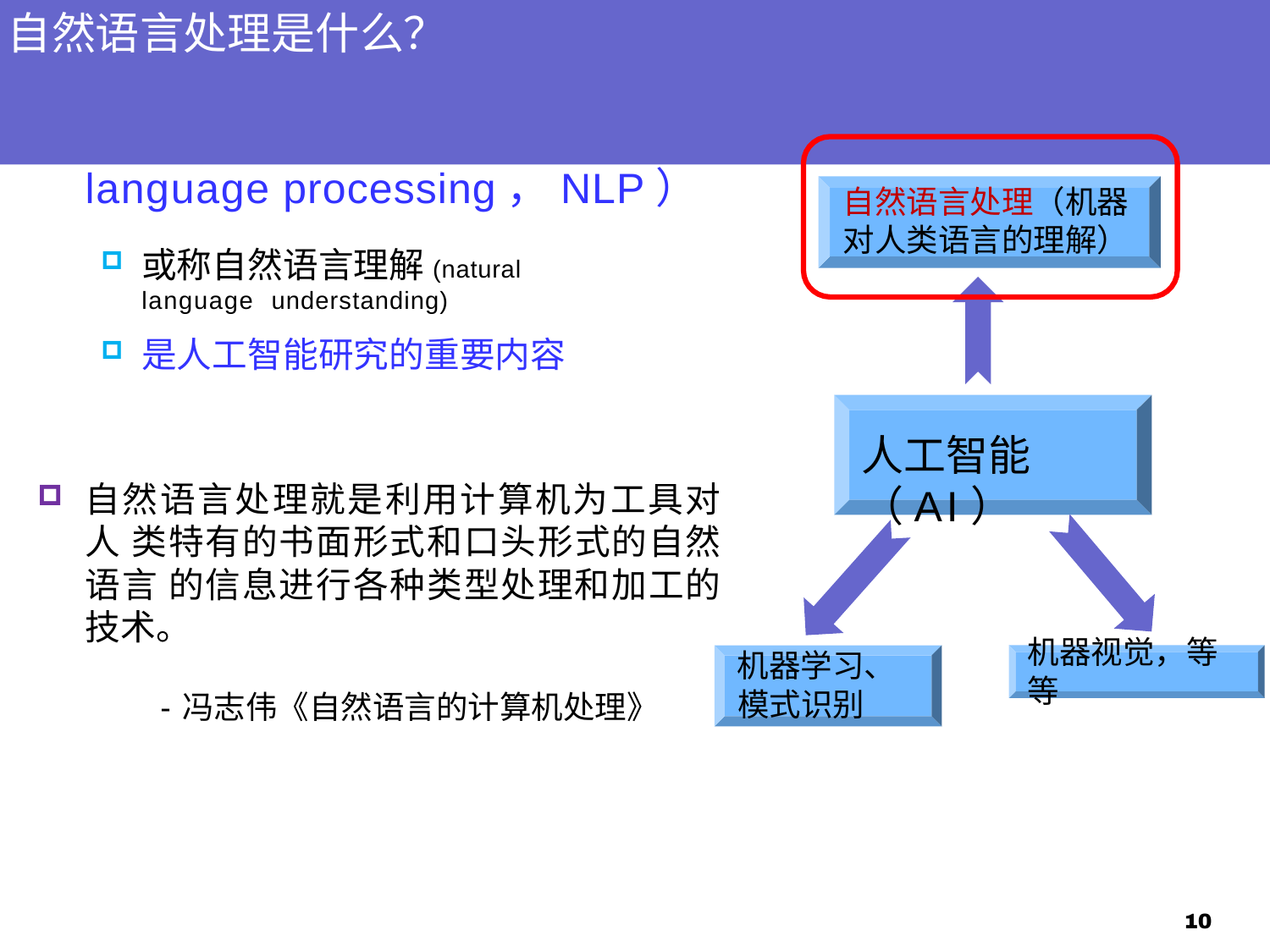

# 自然语言处理是什么？
自 然 语 言 处 理 （natural  language processing，NLP）
或称自然语言理解(natural language  understanding)
是人工智能研究的重要内容

自然语言处理（机器 对人类语言的理解）

人工智能（AI）
自然语言处理就是利用计算机为工具对人 类特有的书面形式和口头形式的自然语言 的信息进行各种类型处理和加工的技术。
-冯志伟《自然语言的计算机处理》

机器视觉，等
机器学习、

等
模式识别
10